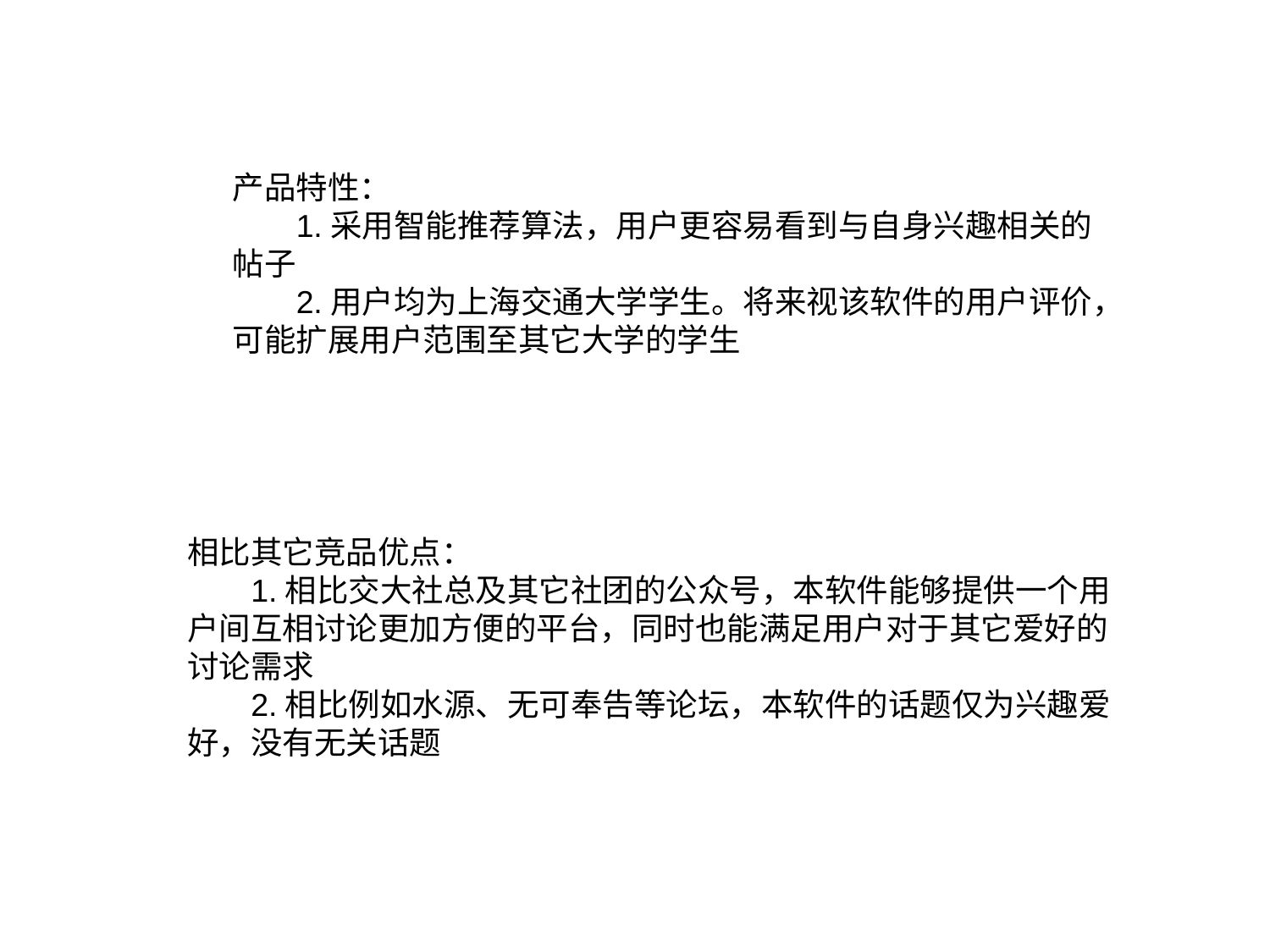

产品特性：
1.采用智能推荐算法，用户更容易看到与自身兴趣相关的帖子
2.用户均为上海交通大学学生。将来视该软件的用户评价，可能扩展用户范围至其它大学的学生

相比其它竞品优点：
1.相比交大社总及其它社团的公众号，本软件能够提供一个用户间互相讨论更加方便的平台，同时也能满足用户对于其它爱好的讨论需求
2.相比例如水源、无可奉告等论坛，本软件的话题仅为兴趣爱好，没有无关话题